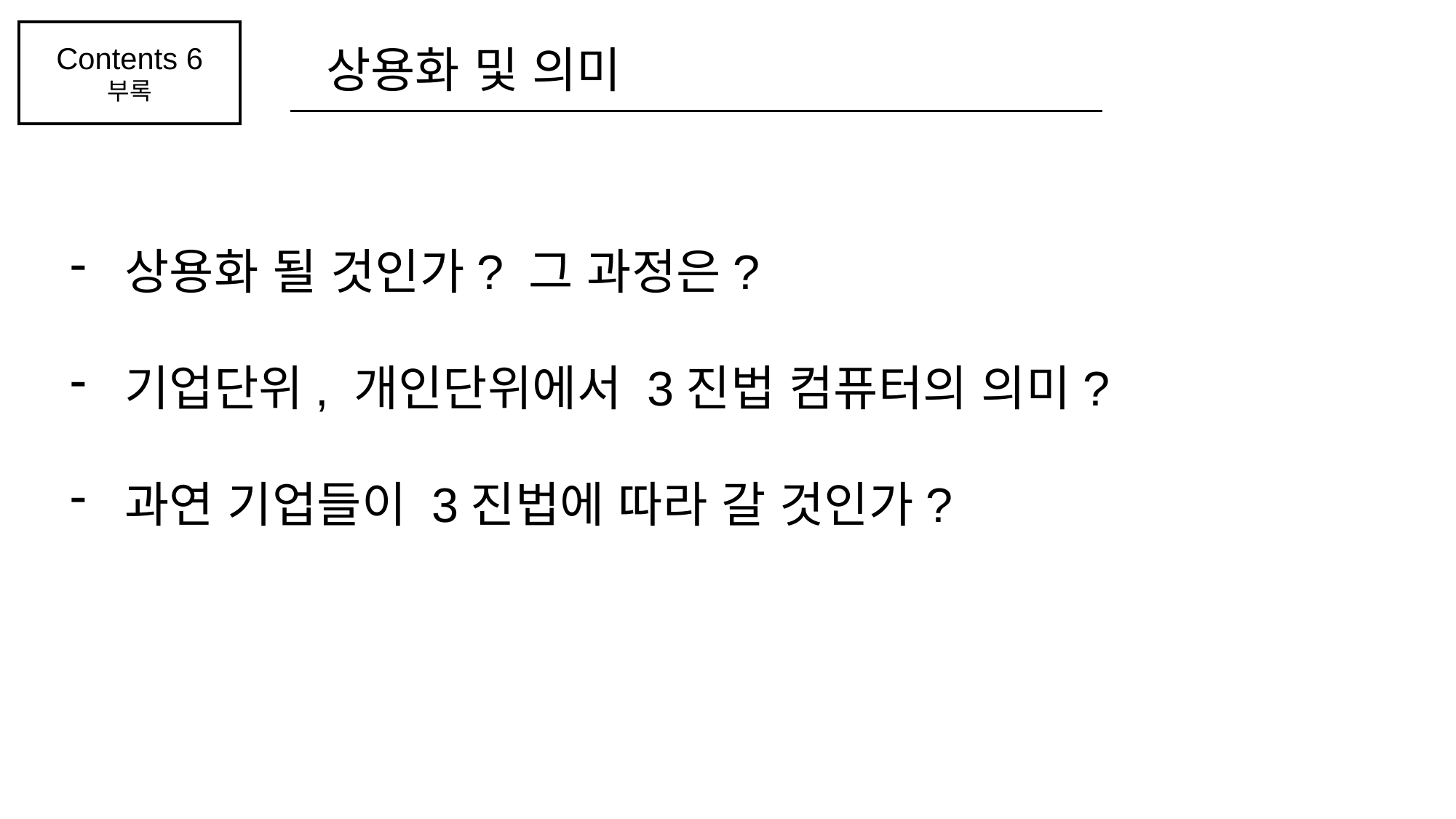

Contents 6
부록
상용화 및 의미
상용화 될 것인가? 그 과정은?

기업단위, 개인단위에서 3진법 컴퓨터의 의미?

과연 기업들이 3진법에 따라 갈 것인가?